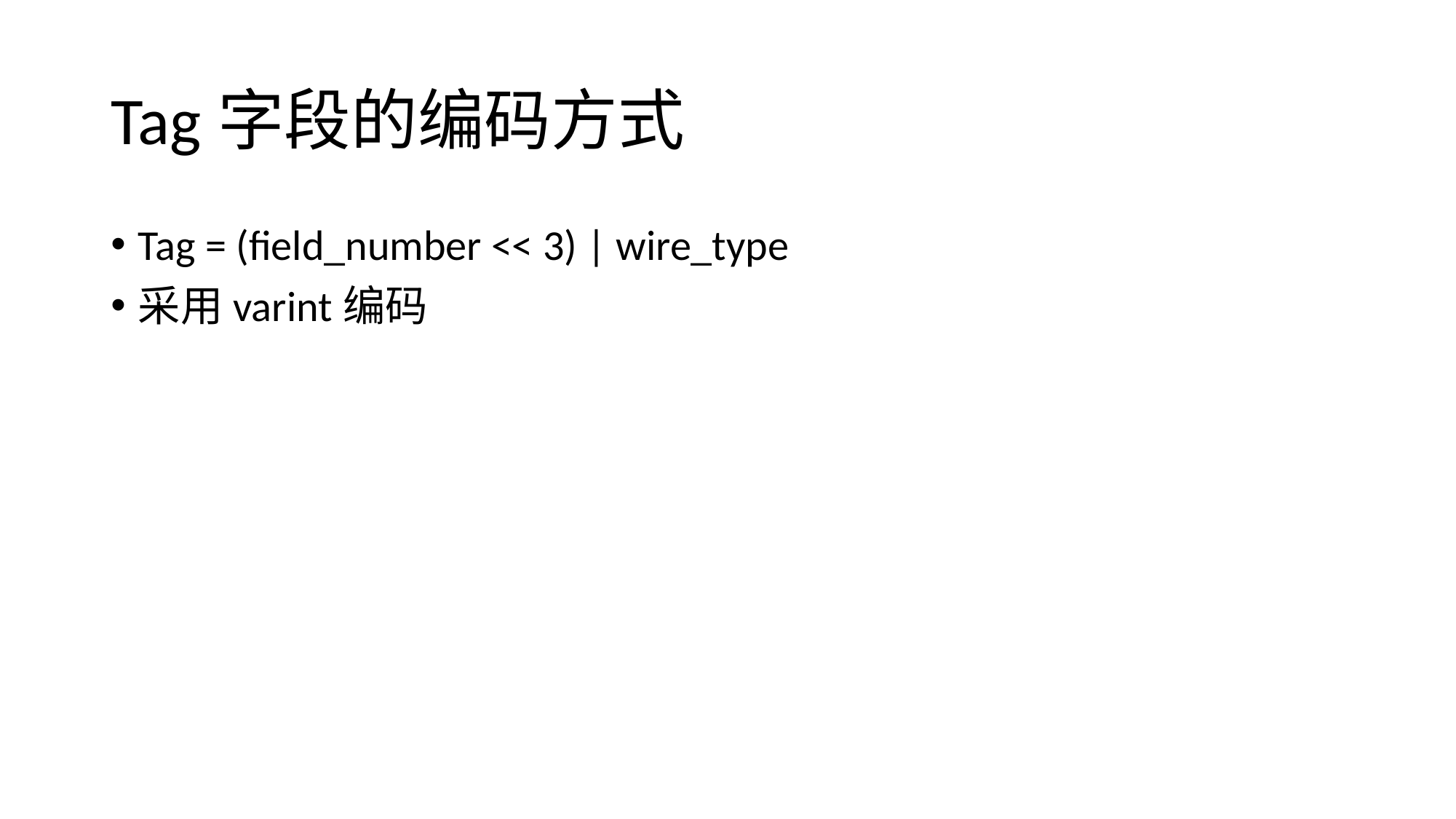

# Tag字段的编码方式
Tag = (field_number << 3) | wire_type
采用varint编码